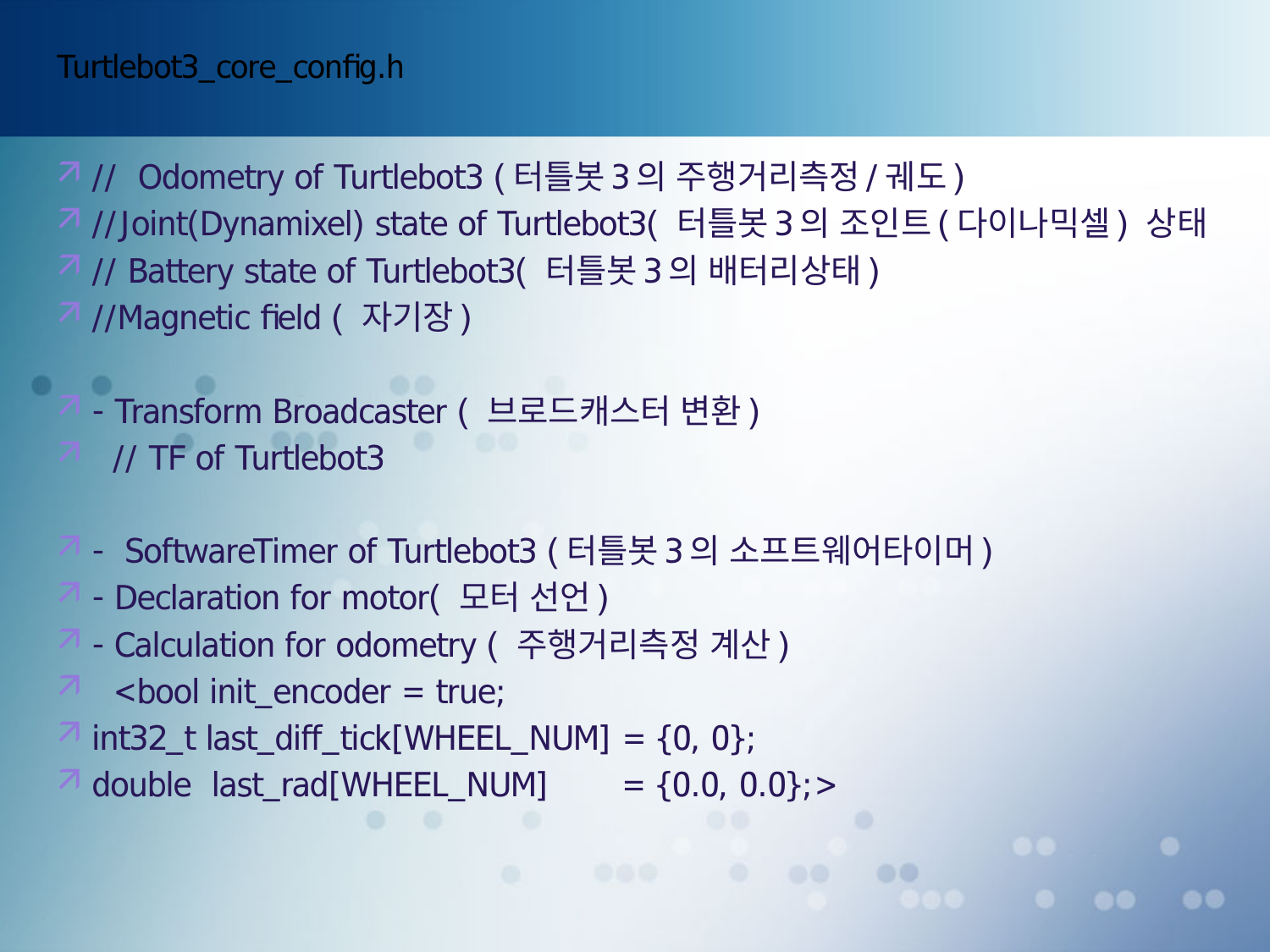

# Turtlebot3_core_config.h
//  Odometry of Turtlebot3 (터틀봇3의 주행거리측정/궤도)
//Joint(Dynamixel) state of Turtlebot3( 터틀봇3의 조인트(다이나믹셀) 상태
// Battery state of Turtlebot3( 터틀봇3의 배터리상태)
//Magnetic field ( 자기장)

- Transform Broadcaster ( 브로드캐스터 변환)
  // TF of Turtlebot3

-  SoftwareTimer of Turtlebot3 (터틀봇3의 소프트웨어타이머)
- Declaration for motor( 모터 선언)
- Calculation for odometry ( 주행거리측정 계산)
  <bool init_encoder = true;
int32_t last_diff_tick[WHEEL_NUM] = {0, 0};
double  last_rad[WHEEL_NUM]       = {0.0, 0.0};>